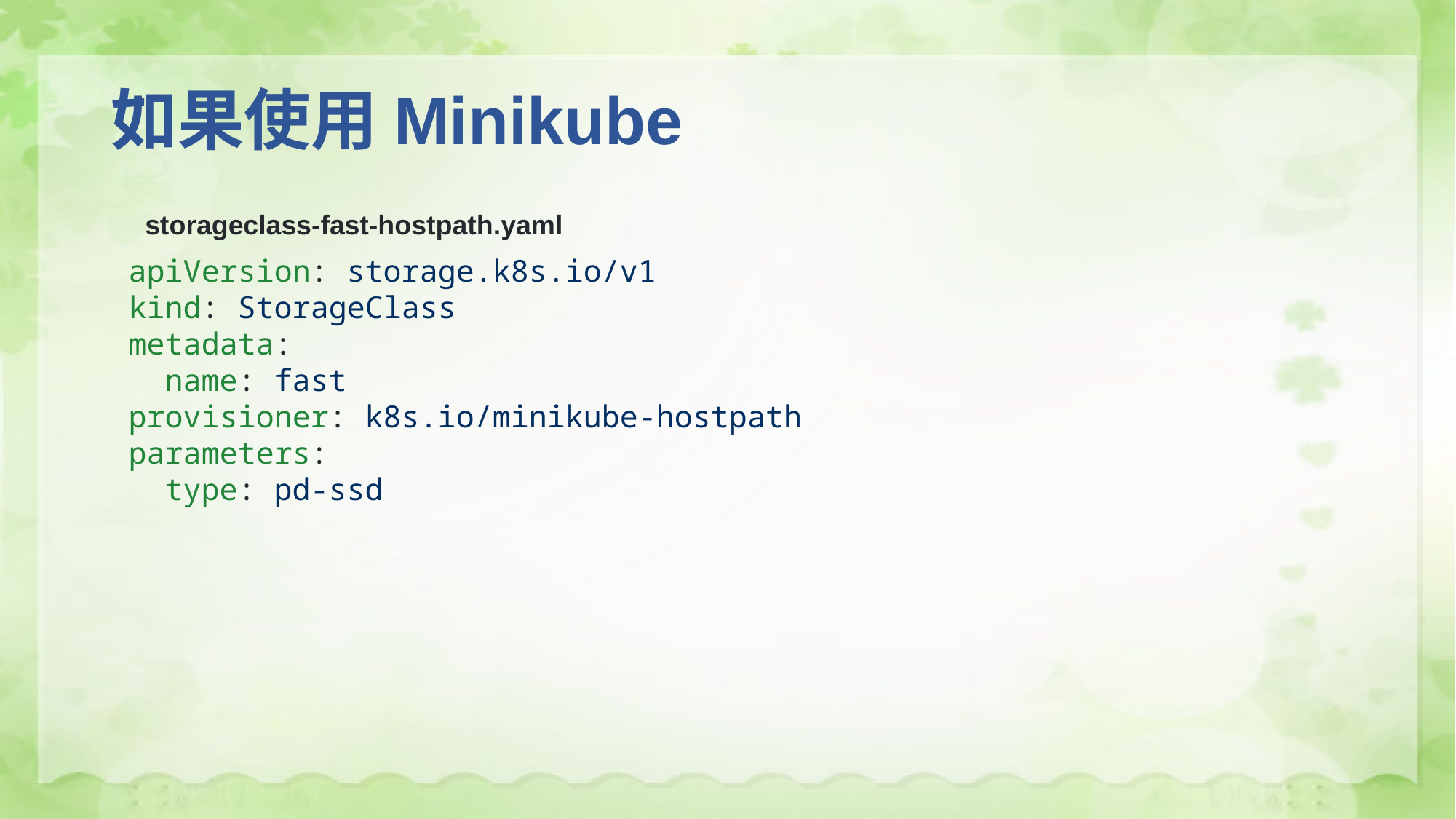

# 如果使用Minikube
storageclass-fast-hostpath.yaml
apiVersion: storage.k8s.io/v1
kind: StorageClass
metadata:
  name: fast
provisioner: k8s.io/minikube-hostpath
parameters:
  type: pd-ssd